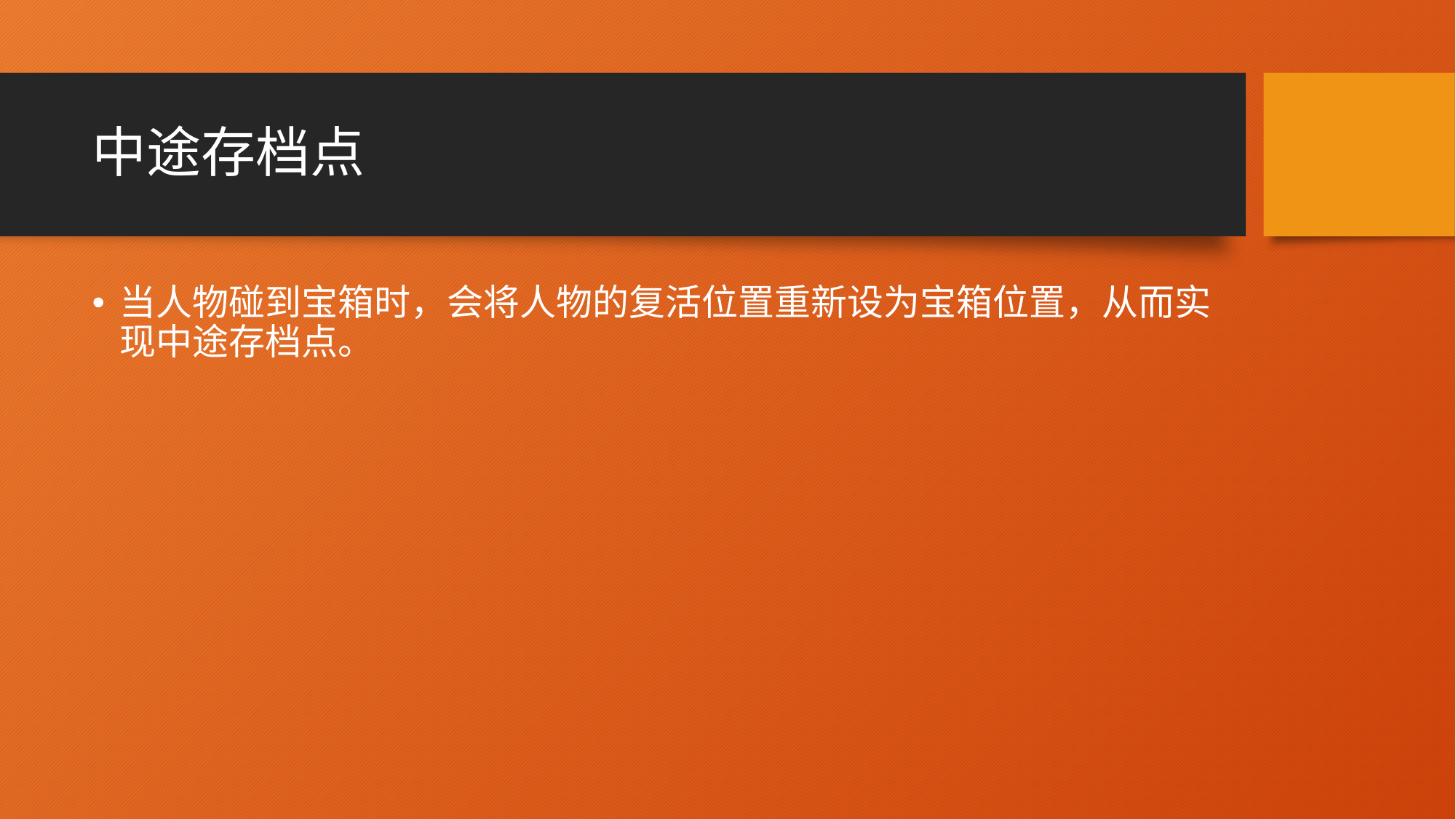

# 中途存档点
当人物碰到宝箱时，会将人物的复活位置重新设为宝箱位置，从而实现中途存档点。